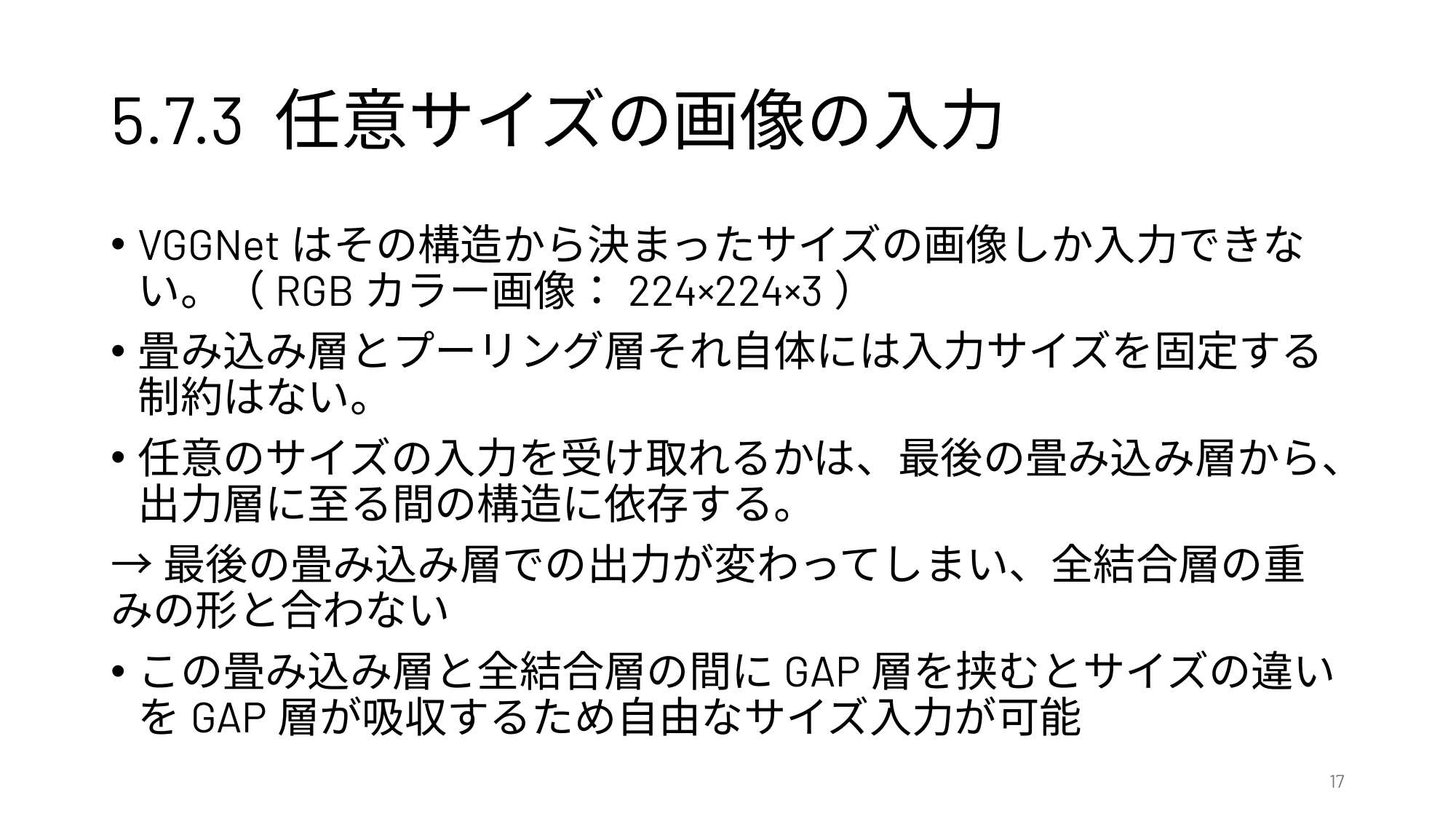

# 5.7.3 任意サイズの画像の入力
VGGNetはその構造から決まったサイズの画像しか入力できない。（RGBカラー画像：224×224×3）
畳み込み層とプーリング層それ自体には入力サイズを固定する制約はない。
任意のサイズの入力を受け取れるかは、最後の畳み込み層から、出力層に至る間の構造に依存する。
→最後の畳み込み層での出力が変わってしまい、全結合層の重みの形と合わない
この畳み込み層と全結合層の間にGAP層を挟むとサイズの違いをGAP層が吸収するため自由なサイズ入力が可能
17